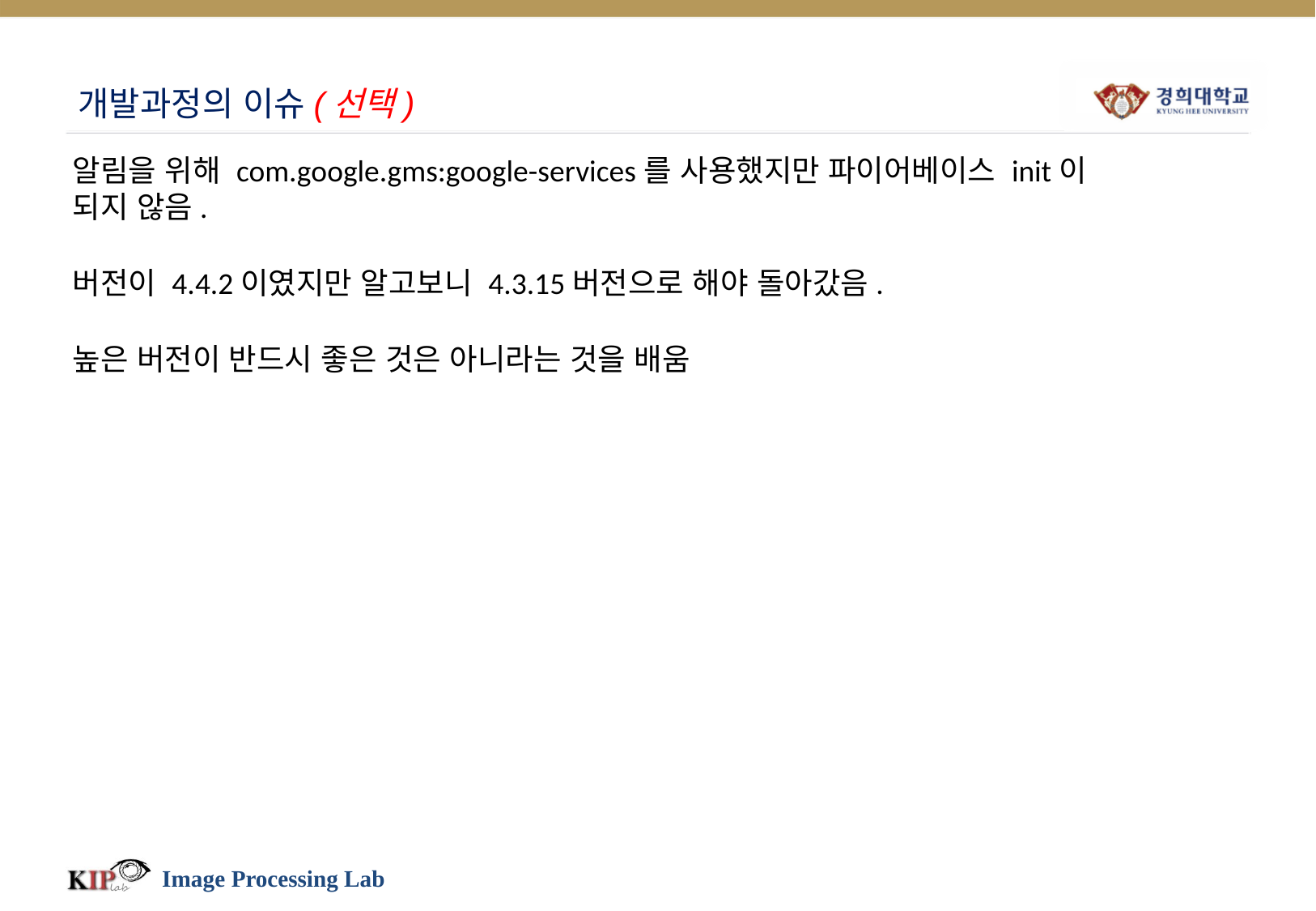

# 개발과정의 이슈(선택)
알림을 위해 com.google.gms:google-services를 사용했지만 파이어베이스 init이 되지 않음.

버전이 4.4.2이였지만 알고보니 4.3.15버전으로 해야 돌아갔음.

높은 버전이 반드시 좋은 것은 아니라는 것을 배움
Image Processing Lab